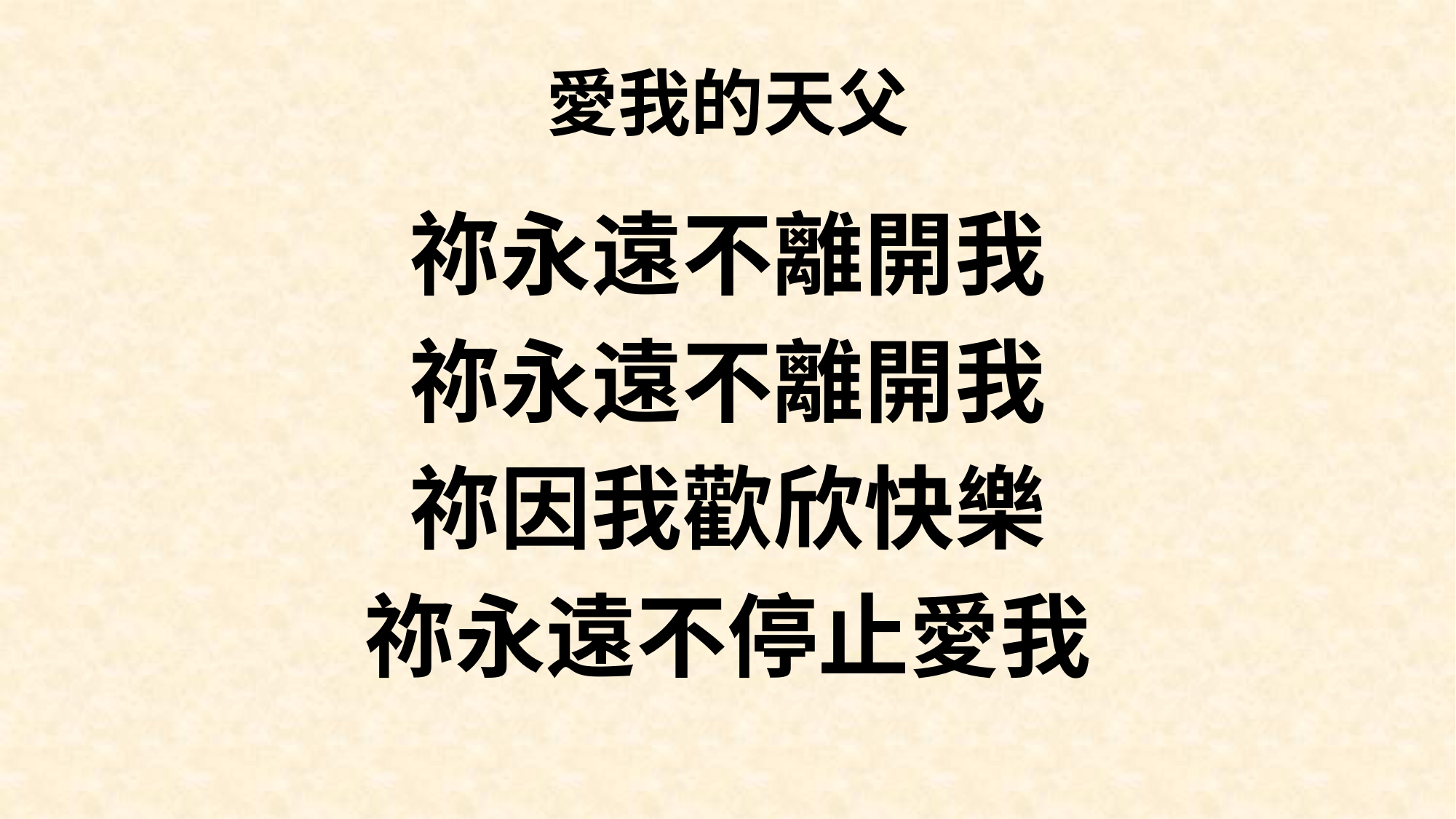

# 愛我的天父
祢永遠不離開我
祢永遠不離開我
祢因我歡欣快樂
祢永遠不停止愛我